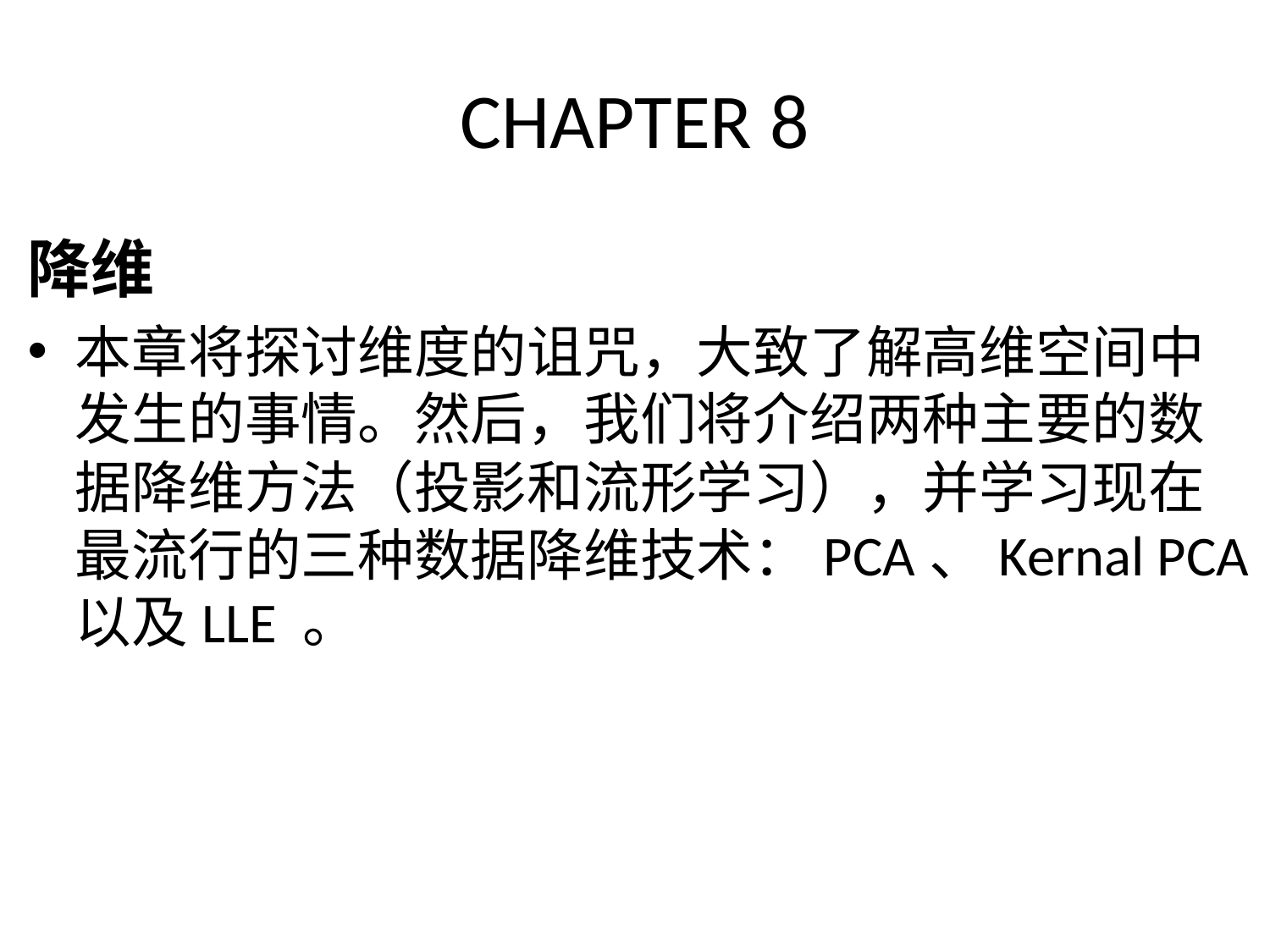

# CHAPTER 8
降维
本章将探讨维度的诅咒，大致了解高维空间中发生的事情。然后，我们将介绍两种主要的数据降维方法（投影和流形学习），并学习现在最流行的三种数据降维技术：PCA、Kernal PCA以及LLE 。